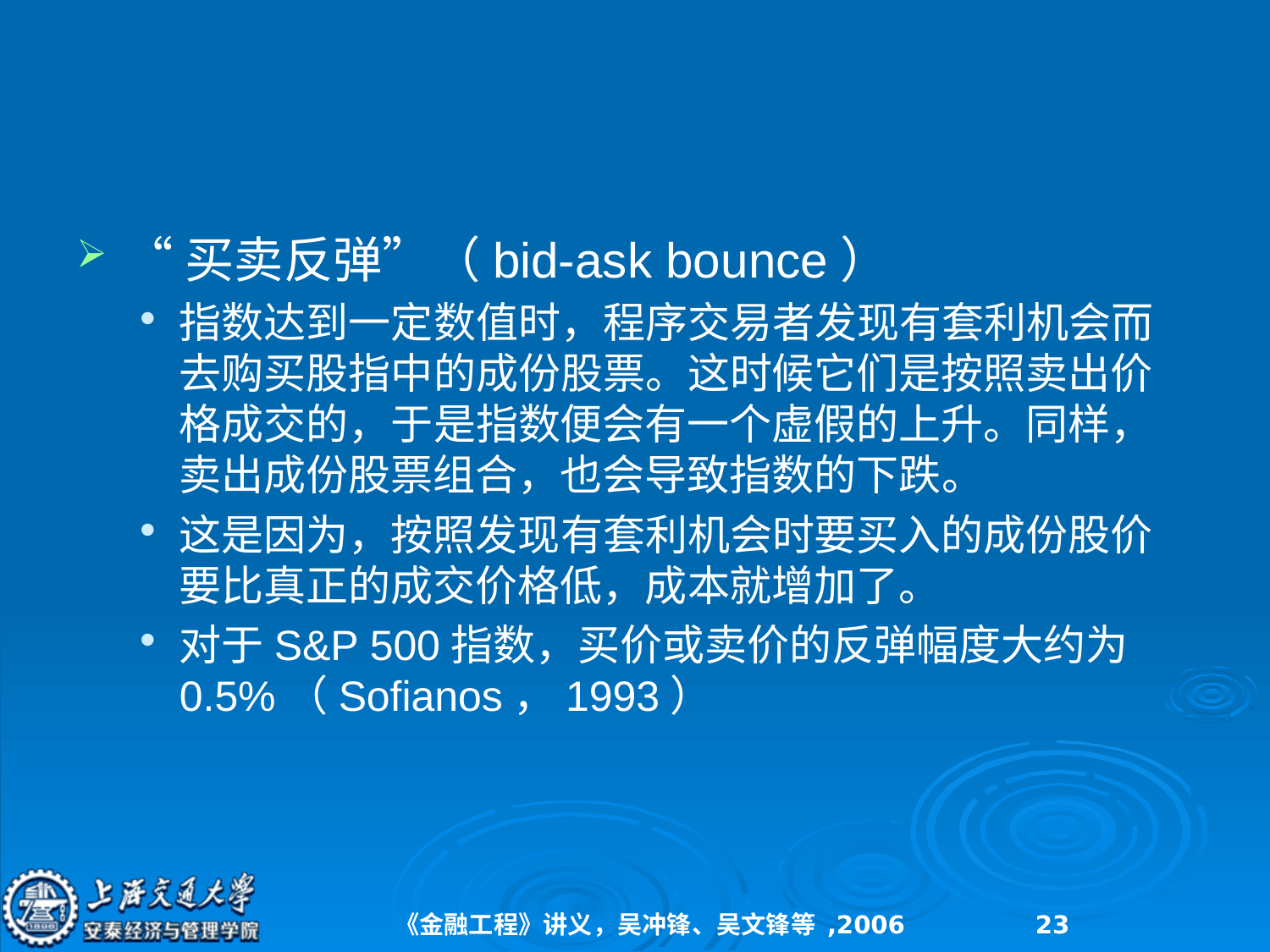

#
“买卖反弹”（bid-ask bounce）
指数达到一定数值时，程序交易者发现有套利机会而去购买股指中的成份股票。这时候它们是按照卖出价格成交的，于是指数便会有一个虚假的上升。同样，卖出成份股票组合，也会导致指数的下跌。
这是因为，按照发现有套利机会时要买入的成份股价要比真正的成交价格低，成本就增加了。
对于S&P 500指数，买价或卖价的反弹幅度大约为0.5%（Sofianos，1993）